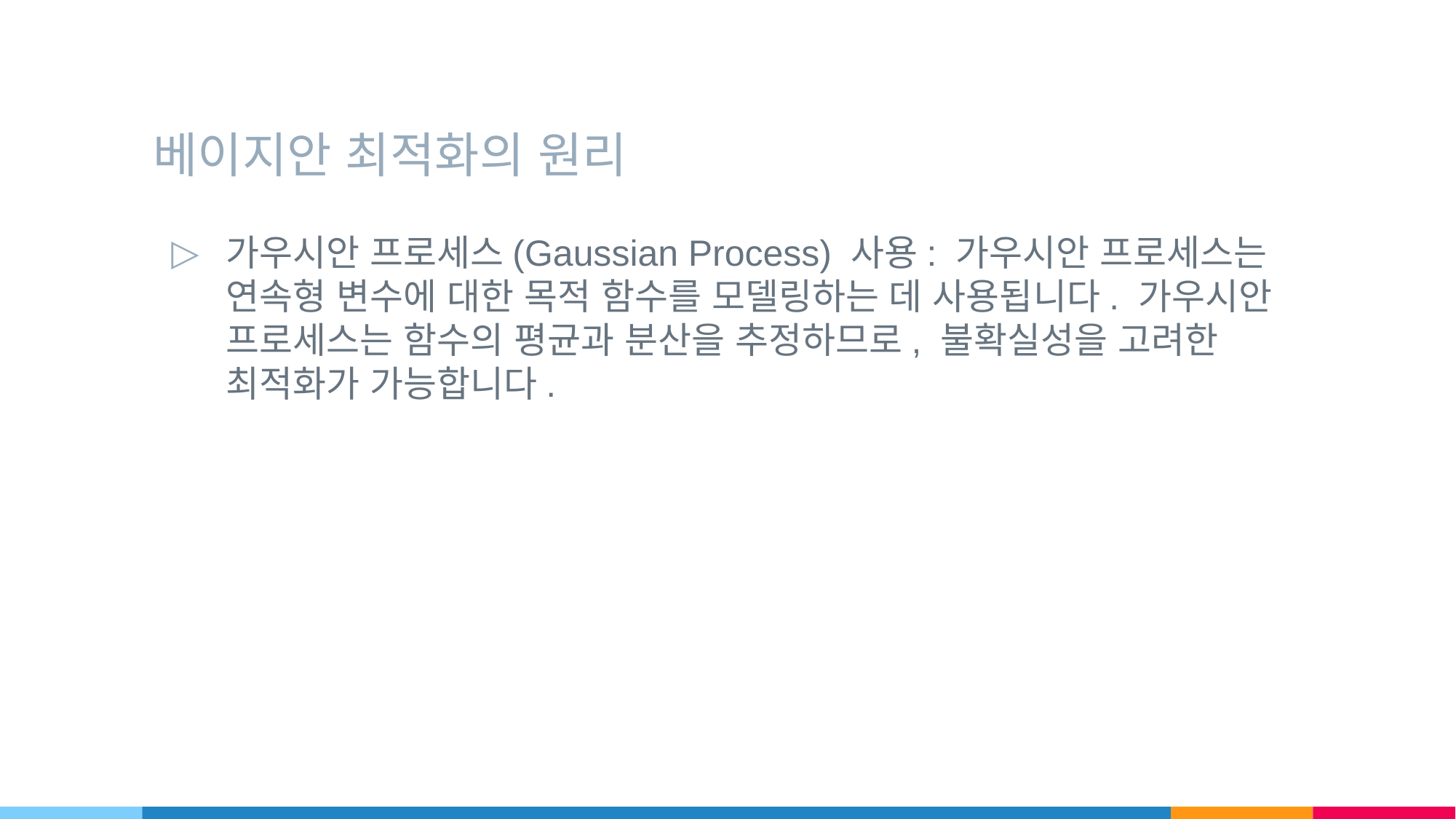

# 베이지안 최적화의 원리
가우시안 프로세스(Gaussian Process) 사용: 가우시안 프로세스는 연속형 변수에 대한 목적 함수를 모델링하는 데 사용됩니다. 가우시안 프로세스는 함수의 평균과 분산을 추정하므로, 불확실성을 고려한 최적화가 가능합니다.